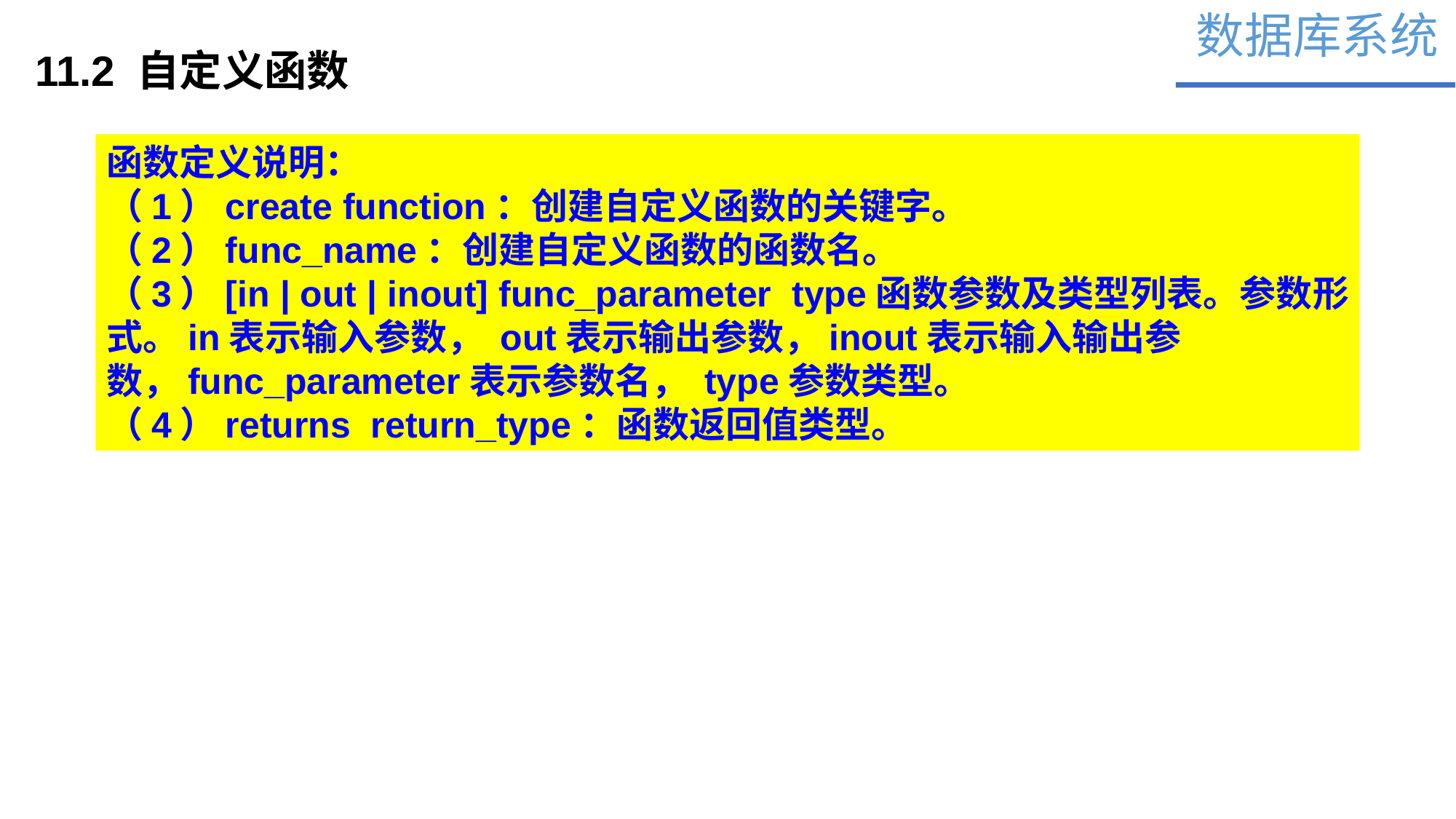

数据库系统
11.2 自定义函数

函数定义说明：
（1）create function：创建自定义函数的关键字。
（2）func_name：创建自定义函数的函数名。
（3）[in | out | inout] func_parameter  type函数参数及类型列表。参数形式。in表示输入参数， out表示输出参数，inout表示输入输出参数，func_parameter表示参数名， type参数类型。
（4）returns  return_type：函数返回值类型。